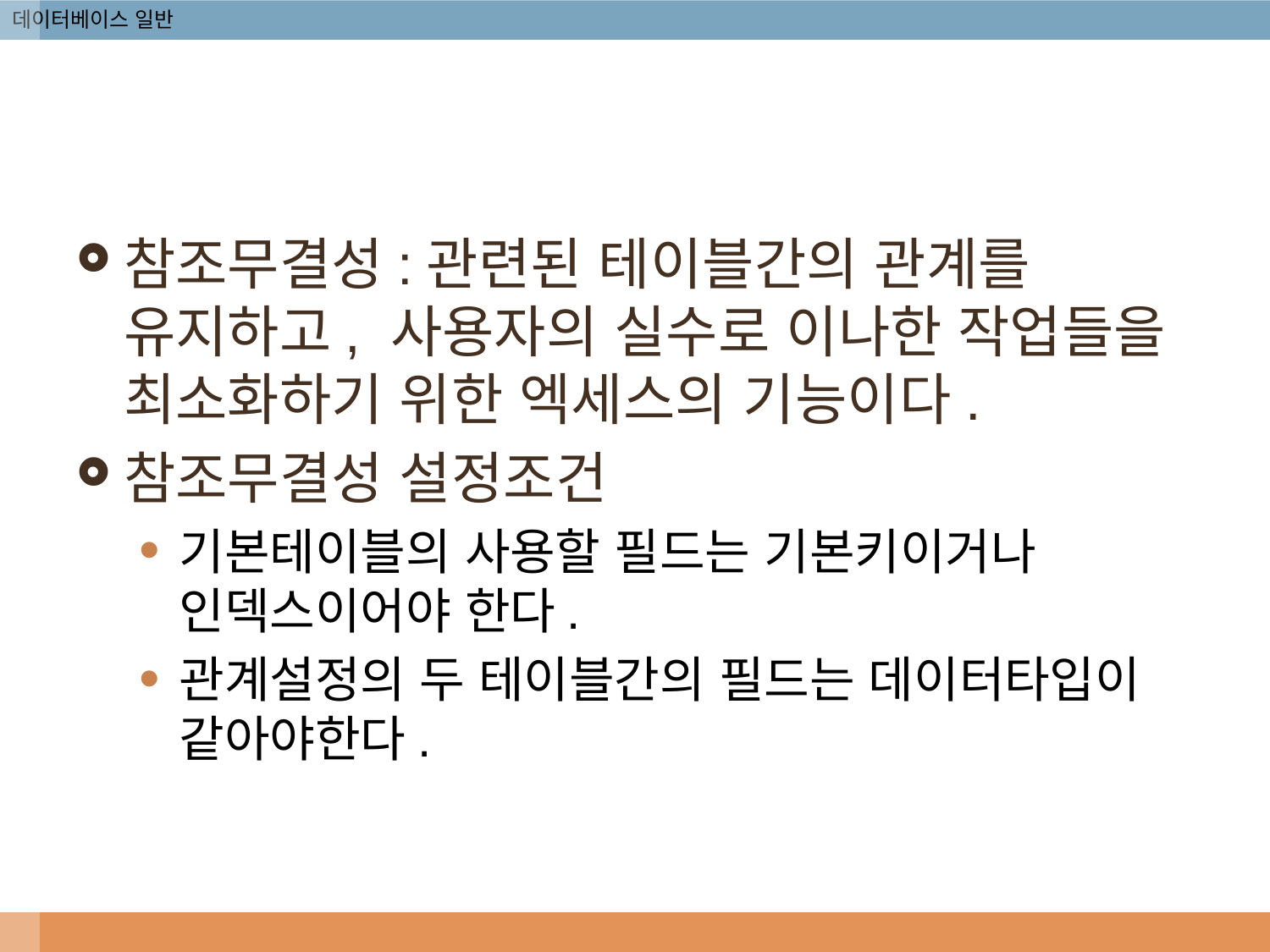

#
참조무결성:관련된 테이블간의 관계를 유지하고, 사용자의 실수로 이나한 작업들을 최소화하기 위한 엑세스의 기능이다.
참조무결성 설정조건
기본테이블의 사용할 필드는 기본키이거나 인덱스이어야 한다.
관계설정의 두 테이블간의 필드는 데이터타입이 같아야한다.